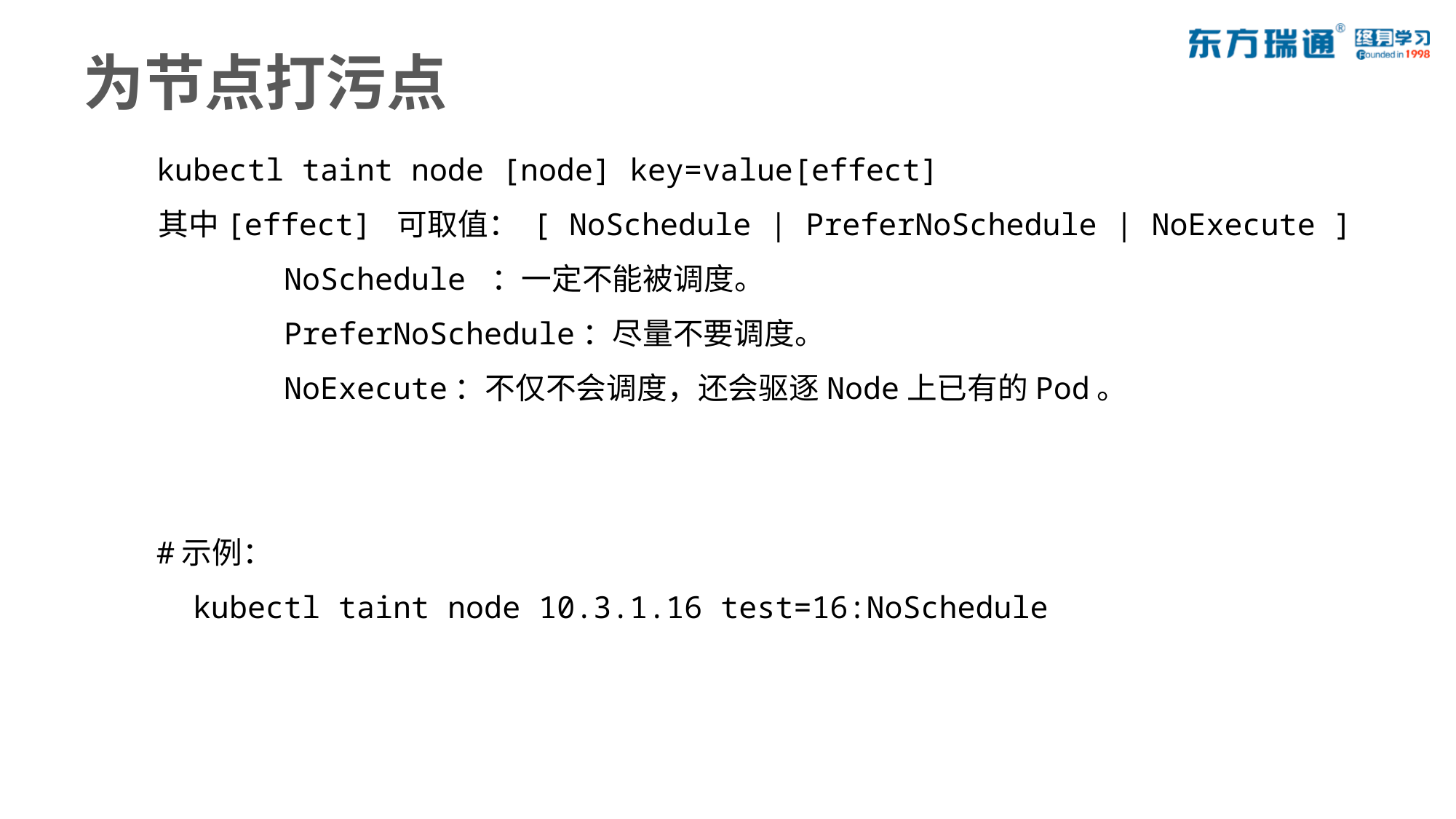

# 为节点打污点
    kubectl taint node [node] key=value[effect]
          其中[effect] 可取值： [ NoSchedule | PreferNoSchedule | NoExecute ]
           NoSchedule ：一定不能被调度。
           PreferNoSchedule：尽量不要调度。
           NoExecute：不仅不会调度，还会驱逐Node上已有的Pod。

    #示例：
      kubectl taint node 10.3.1.16 test=16:NoSchedule